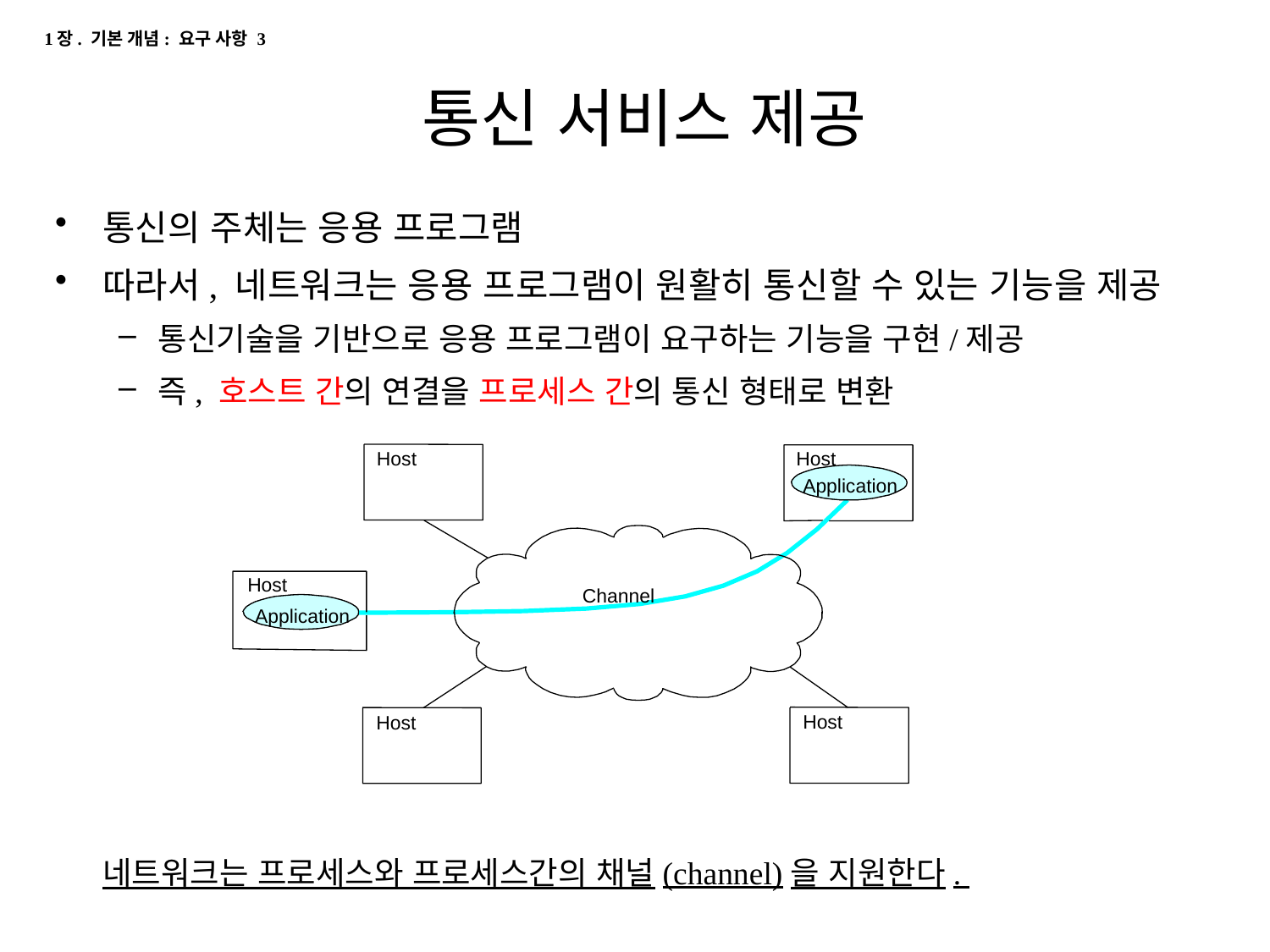

1장. 기본 개념: 요구 사항 3
# 통신 서비스 제공
통신의 주체는 응용 프로그램
따라서, 네트워크는 응용 프로그램이 원활히 통신할 수 있는 기능을 제공
통신기술을 기반으로 응용 프로그램이 요구하는 기능을 구현/제공
즉, 호스트 간의 연결을 프로세스 간의 통신 형태로 변환

	네트워크는 프로세스와 프로세스간의 채널(channel)을 지원한다.

Host
Host

Application

Host
Channel

Application

Host
Host